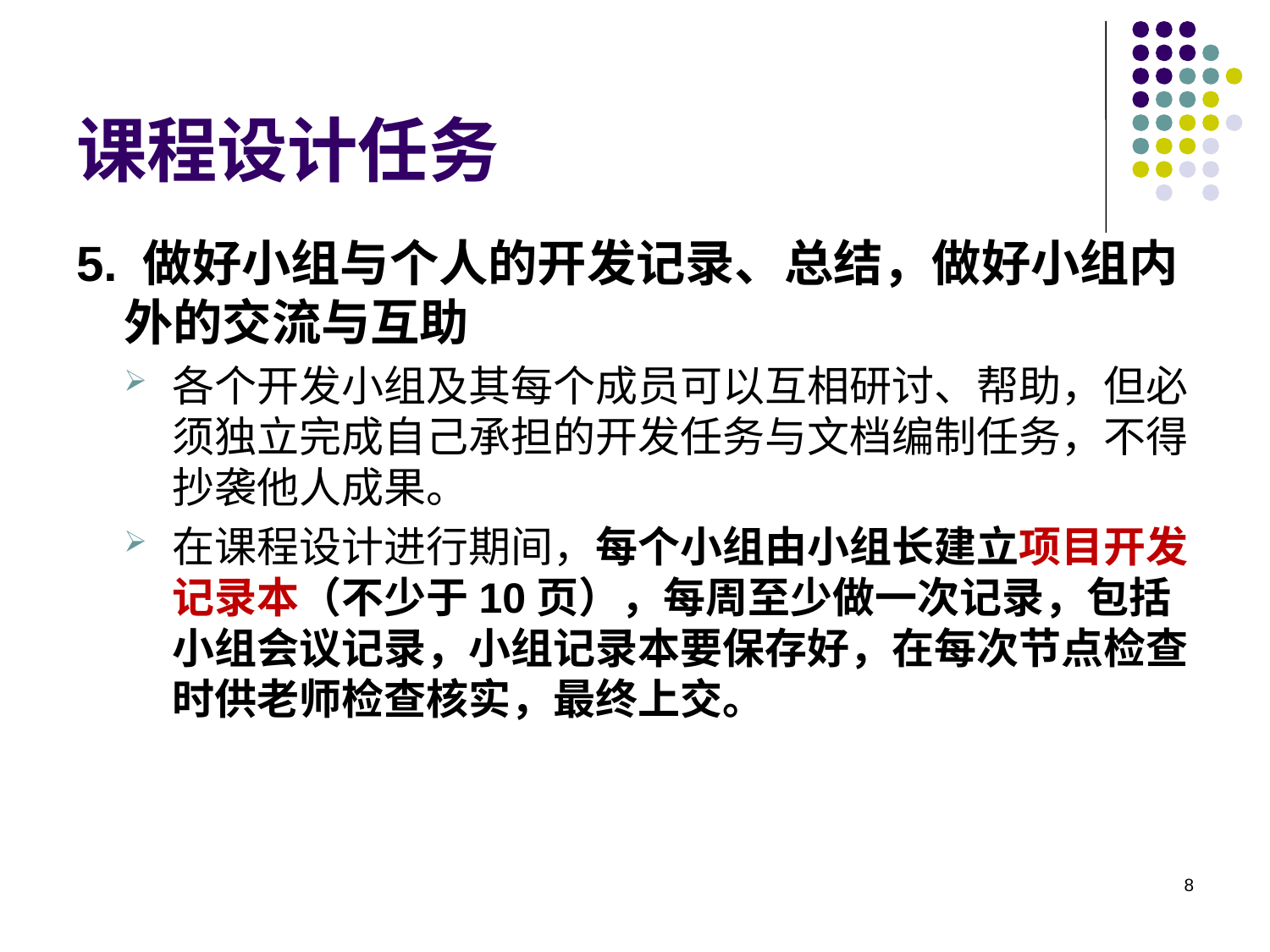

# 课程设计任务
5. 做好小组与个人的开发记录、总结，做好小组内外的交流与互助
各个开发小组及其每个成员可以互相研讨、帮助，但必须独立完成自己承担的开发任务与文档编制任务，不得抄袭他人成果。
在课程设计进行期间，每个小组由小组长建立项目开发记录本（不少于10页），每周至少做一次记录，包括小组会议记录，小组记录本要保存好，在每次节点检查时供老师检查核实，最终上交。

8